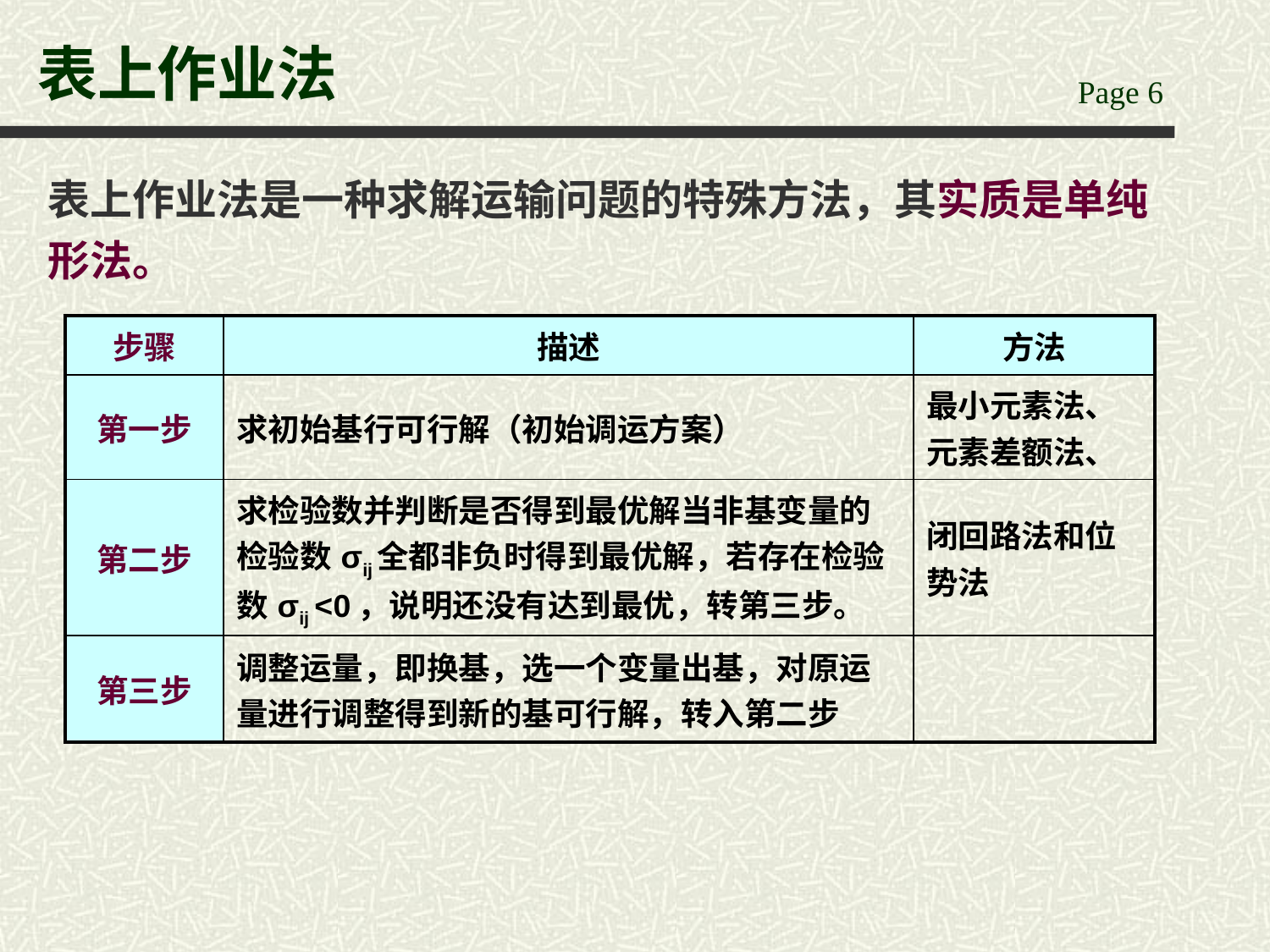

# 表上作业法
表上作业法是一种求解运输问题的特殊方法，其实质是单纯形法。

| 步骤 | 描述 | 方法 |
| --- | --- | --- |
| 第一步 | 求初始基行可行解（初始调运方案） | 最小元素法、元素差额法、 |
| 第二步 | 求检验数并判断是否得到最优解当非基变量的检验数σij全都非负时得到最优解，若存在检验数σij <0，说明还没有达到最优，转第三步。 | 闭回路法和位势法 |
| 第三步 | 调整运量，即换基，选一个变量出基，对原运量进行调整得到新的基可行解，转入第二步 |  |